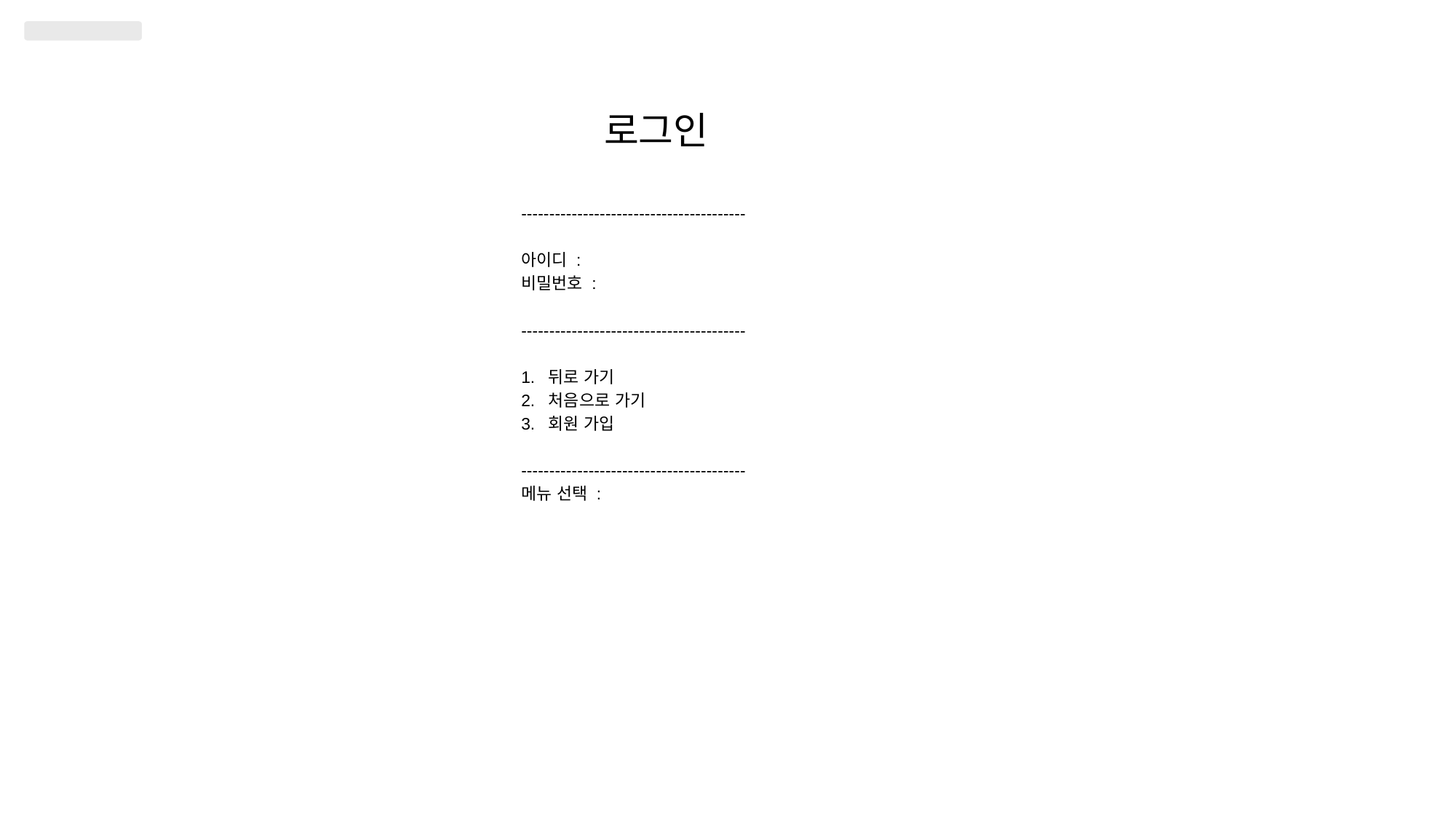

# 로그인
----------------------------------------

아이디 :
비밀번호 :

----------------------------------------

뒤로 가기
처음으로 가기
회원 가입

----------------------------------------
메뉴 선택 :